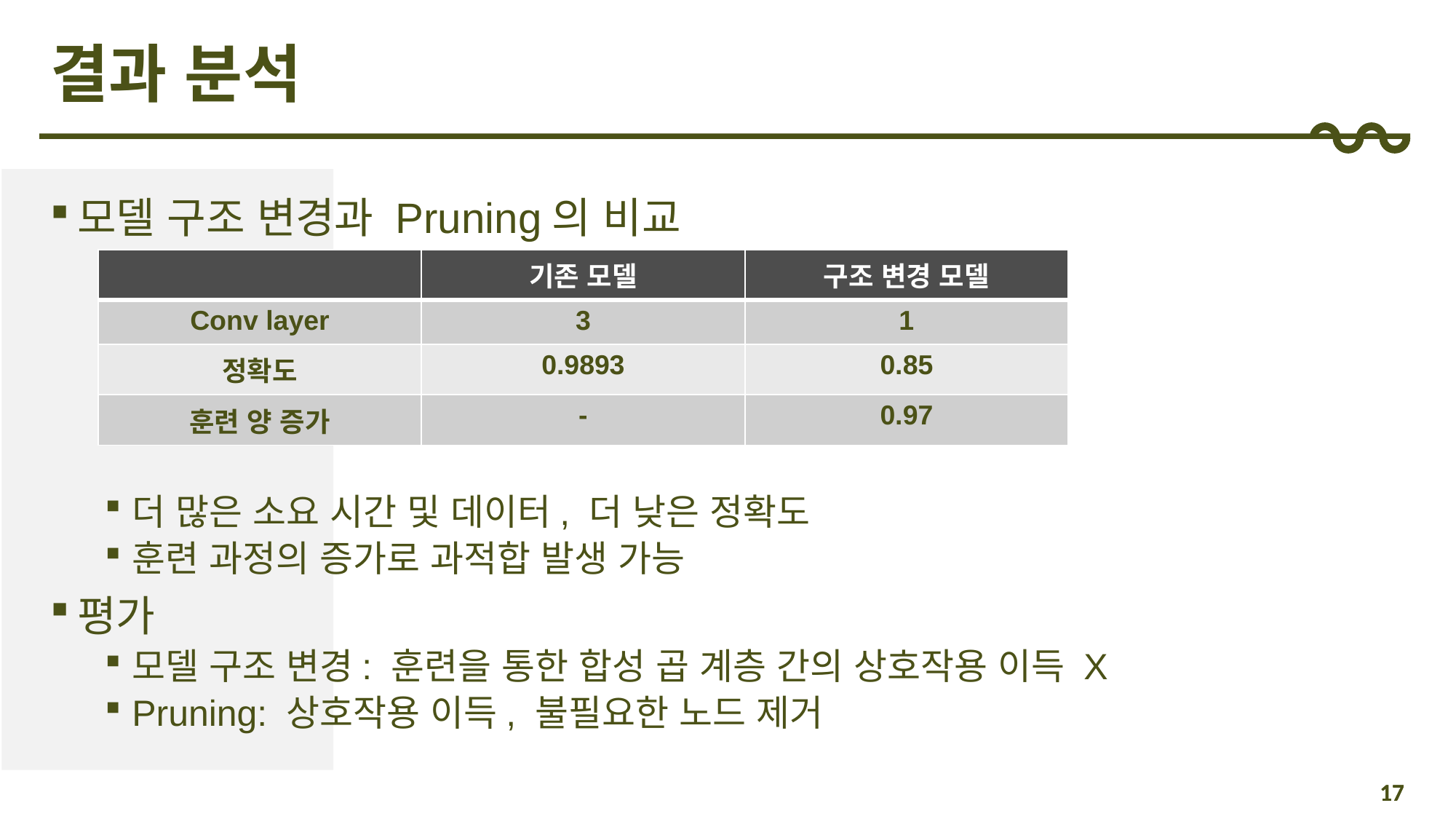

# 결과 분석
모델 구조 변경과 Pruning의 비교

더 많은 소요 시간 및 데이터, 더 낮은 정확도
훈련 과정의 증가로 과적합 발생 가능
평가
모델 구조 변경: 훈련을 통한 합성 곱 계층 간의 상호작용 이득 X
Pruning: 상호작용 이득, 불필요한 노드 제거

|  | 기존 모델 | 구조 변경 모델 |
| --- | --- | --- |
| Conv layer | 3 | 1 |
| 정확도 | 0.9893 | 0.85 |
| 훈련 양 증가 | - | 0.97 |